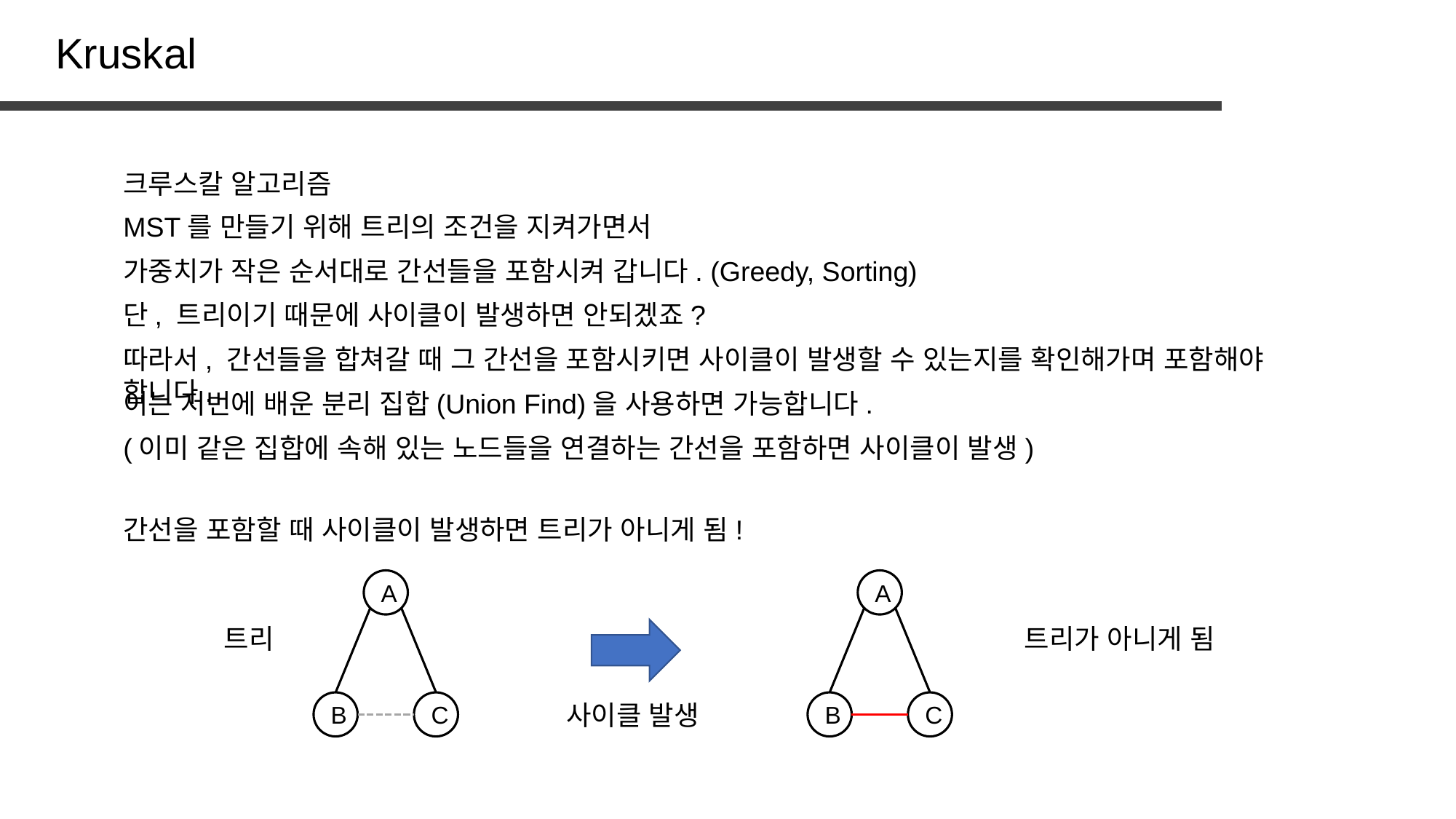

Kruskal
크루스칼 알고리즘
MST를 만들기 위해 트리의 조건을 지켜가면서
가중치가 작은 순서대로 간선들을 포함시켜 갑니다. (Greedy, Sorting)
단, 트리이기 때문에 사이클이 발생하면 안되겠죠?
따라서, 간선들을 합쳐갈 때 그 간선을 포함시키면 사이클이 발생할 수 있는지를 확인해가며 포함해야 합니다.
이는 저번에 배운 분리 집합(Union Find)을 사용하면 가능합니다.
(이미 같은 집합에 속해 있는 노드들을 연결하는 간선을 포함하면 사이클이 발생)
간선을 포함할 때 사이클이 발생하면 트리가 아니게 됨!
A
A
트리
트리가 아니게 됨

B
C
B
C
사이클 발생